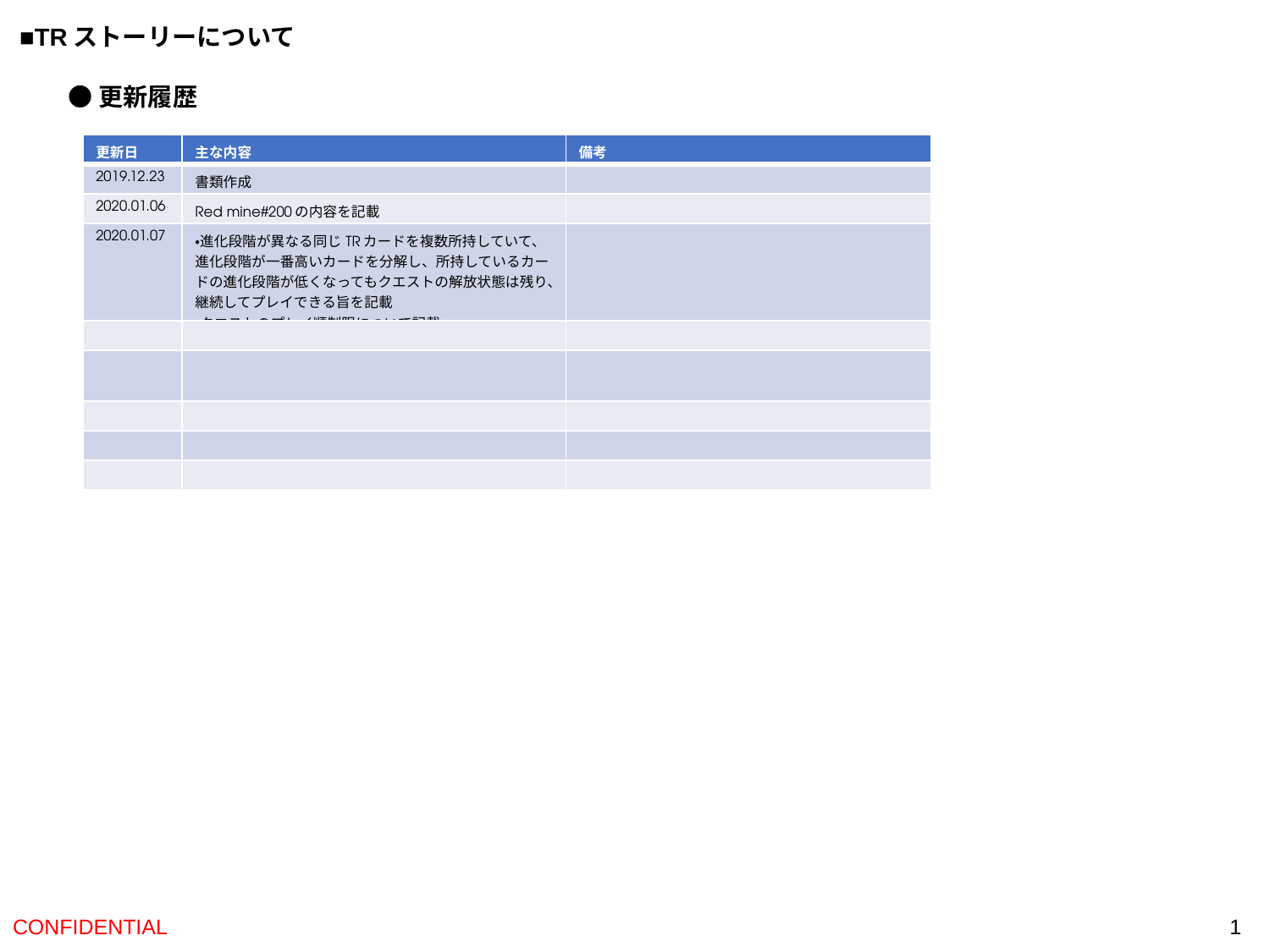

■TRストーリーについて
●更新履歴
| 更新日 | 主な内容 | 備考 |
| --- | --- | --- |
| 2019.12.23 | 書類作成 |  |
| 2020.01.06 | Red mine#200の内容を記載 |  |
| 2020.01.07 | ・進化段階が異なる同じTRカードを複数所持していて、進化段階が一番高いカードを分解し、所持しているカードの進化段階が低くなってもクエストの解放状態は残り、継続してプレイできる旨を記載 ・クエストのプレイ順制限について記載 |  |
|  |  |  |
|  |  |  |
|  |  |  |
|  |  |  |
|  |  |  |
1
CONFIDENTIAL